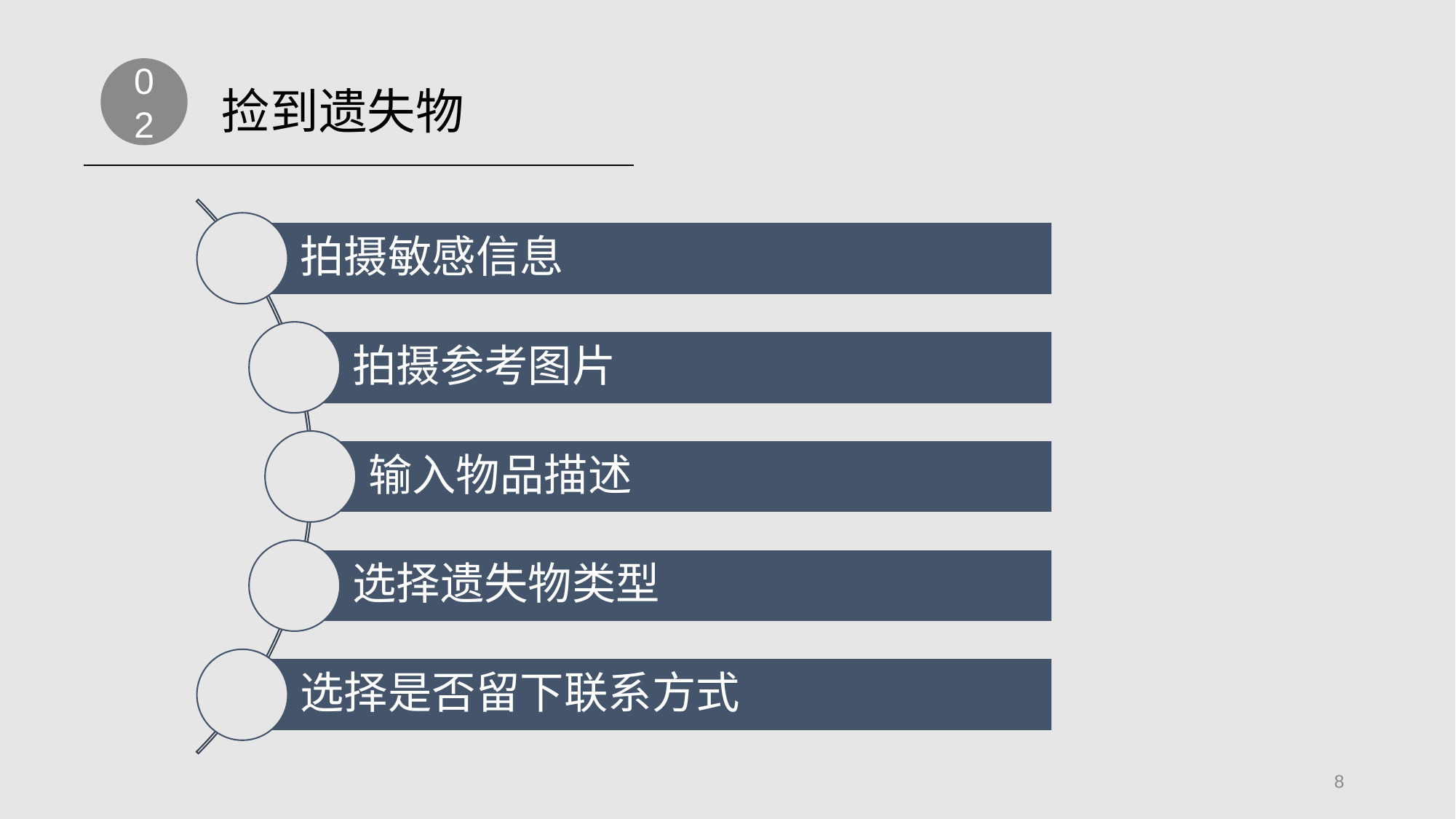

02
捡到遗失物
拍摄敏感信息
拍摄参考图片
输入物品描述
选择遗失物类型
选择是否留下联系方式
8